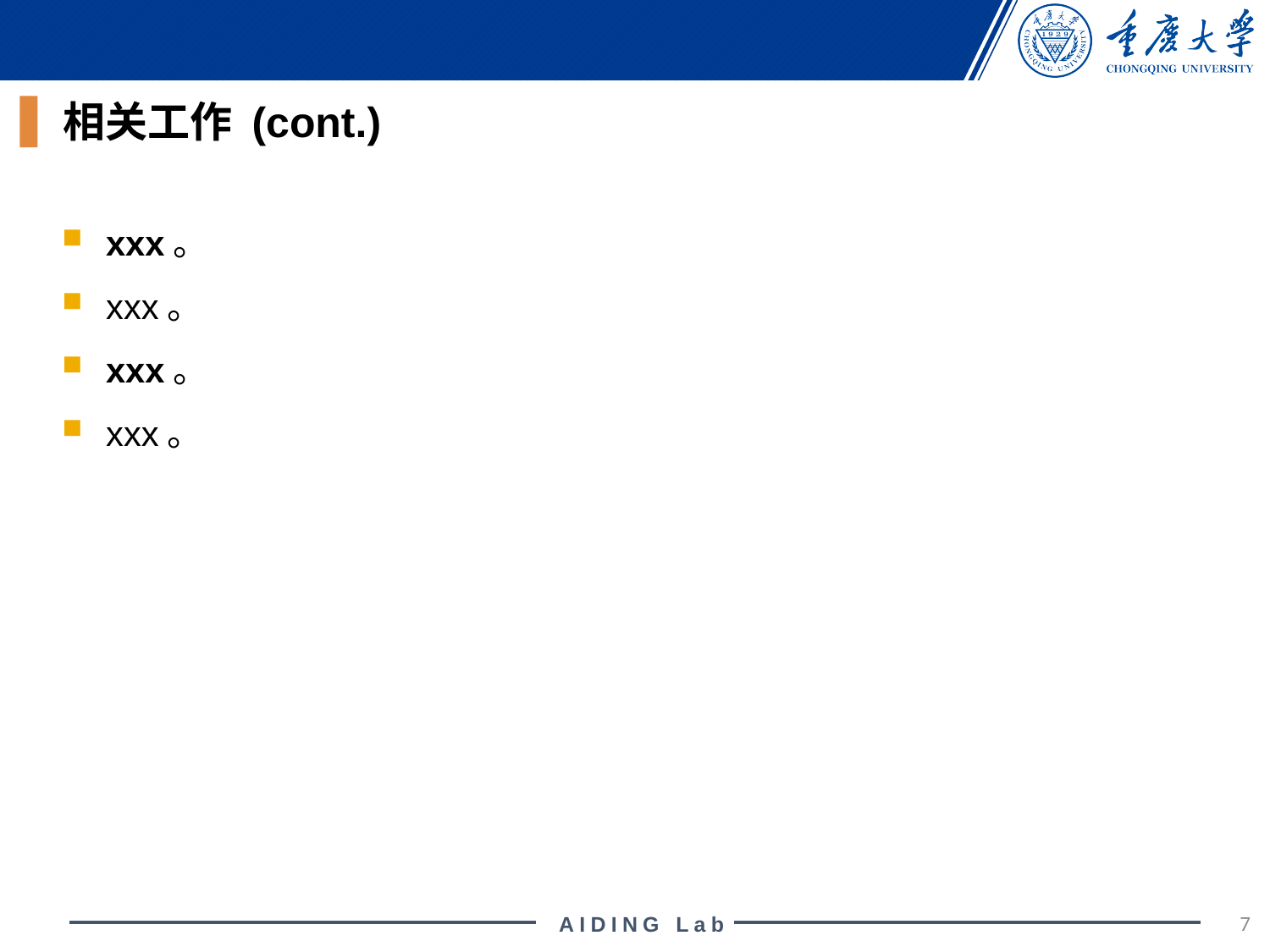

相关工作 (cont.)
xxx。
xxx。
xxx。
xxx。
7